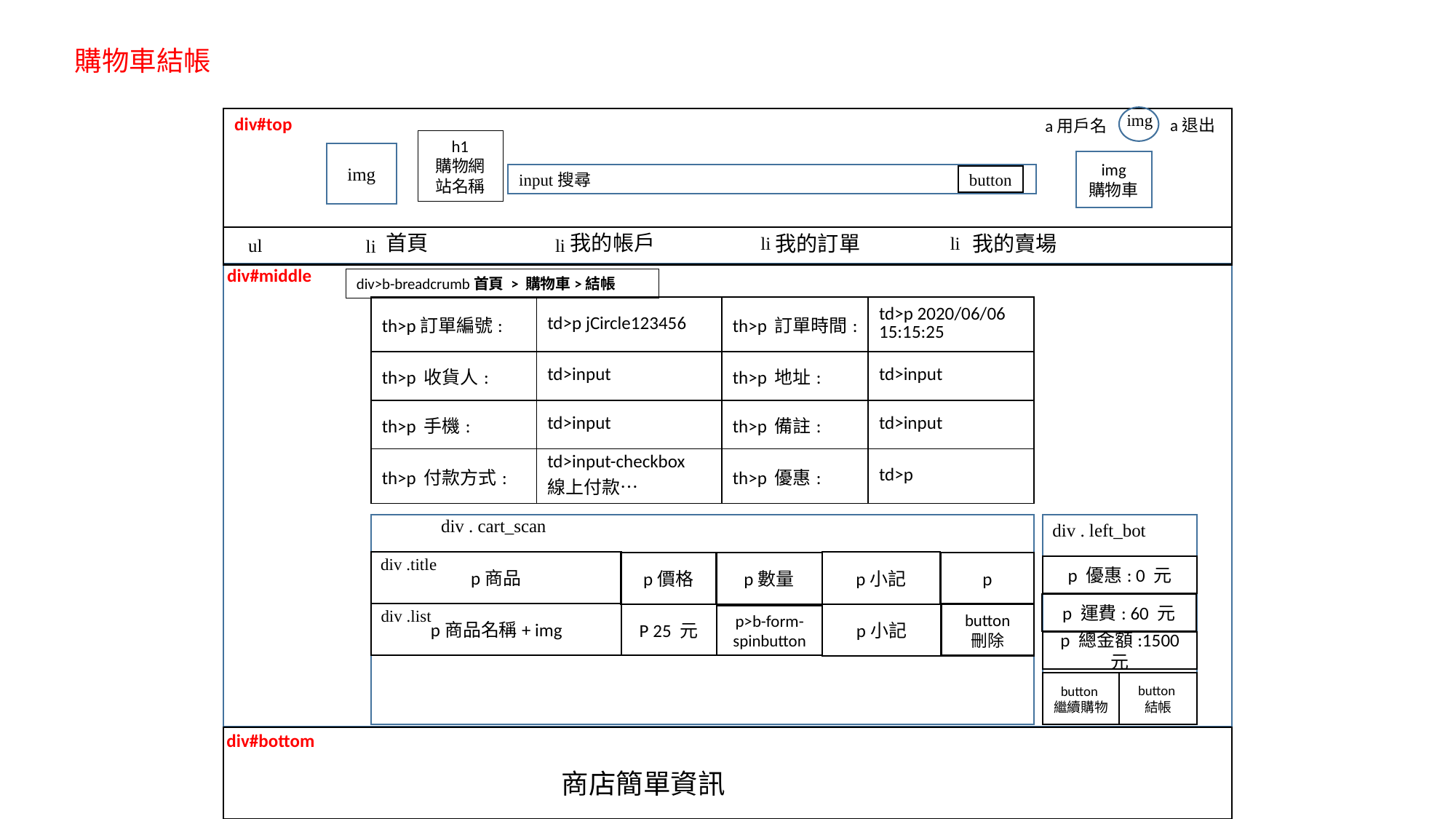

購物車結帳
img
div#top

a退出
a用戶名
h1
購物網站名稱
img
img
購物車
input搜尋
button
首頁
我的帳戶
我的訂單
我的賣場
li
li

li
ul
li
div#middle

div>b-breadcrumb首頁 > 購物車>結帳
| th>p訂單編號: | td>p jCircle123456 | th>p 訂單時間: | td>p 2020/06/06 15:15:25 |
| --- | --- | --- | --- |
| th>p 收貨人: | td>input | th>p 地址: | td>input |
| th>p 手機: | td>input | th>p 備註: | td>input |
| th>p 付款方式: | td>input-checkbox 線上付款… | th>p 優惠: | td>p |
div . cart_scan
div . left_bot

div .title
p小記
p商品
p
p價格
p數量
p 優惠: 0 元
p 運費: 60 元
div .list
p商品名稱+ img
P 25 元
button
刪除
p小記
p>b-form-spinbutton
p 總金額:1500 元
button
結帳
button
繼續購物
div#bottom

商店簡單資訊